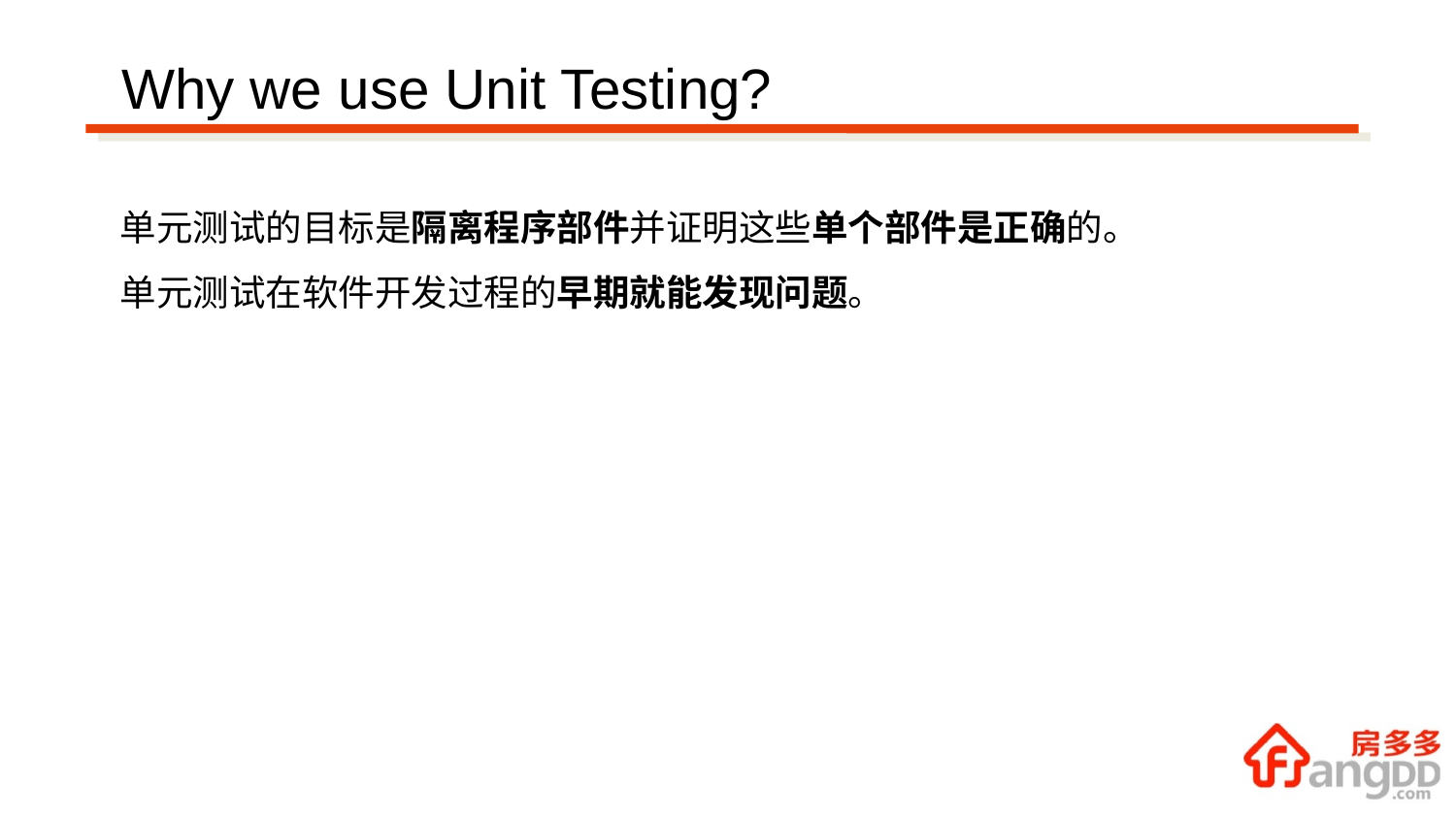

Why we use Unit Testing?

单元测试的目标是隔离程序部件并证明这些单个部件是正确的。
单元测试在软件开发过程的早期就能发现问题。